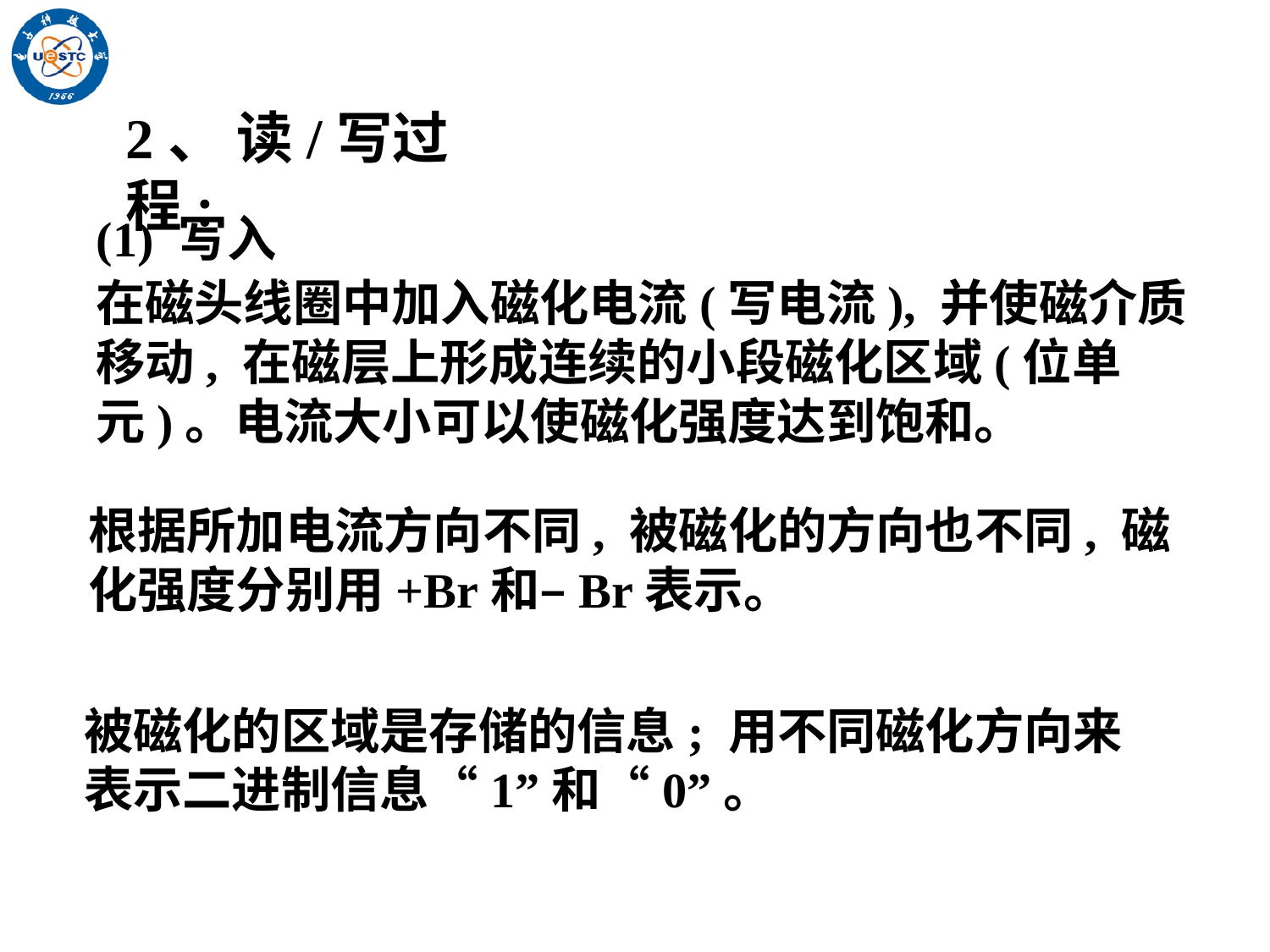

2、 读/写过程:
(1) 写入
在磁头线圈中加入磁化电流(写电流), 并使磁介质移动, 在磁层上形成连续的小段磁化区域(位单元)。电流大小可以使磁化强度达到饱和。
根据所加电流方向不同, 被磁化的方向也不同, 磁化强度分别用+Br和–Br表示。
被磁化的区域是存储的信息; 用不同磁化方向来表示二进制信息“1”和“0”。